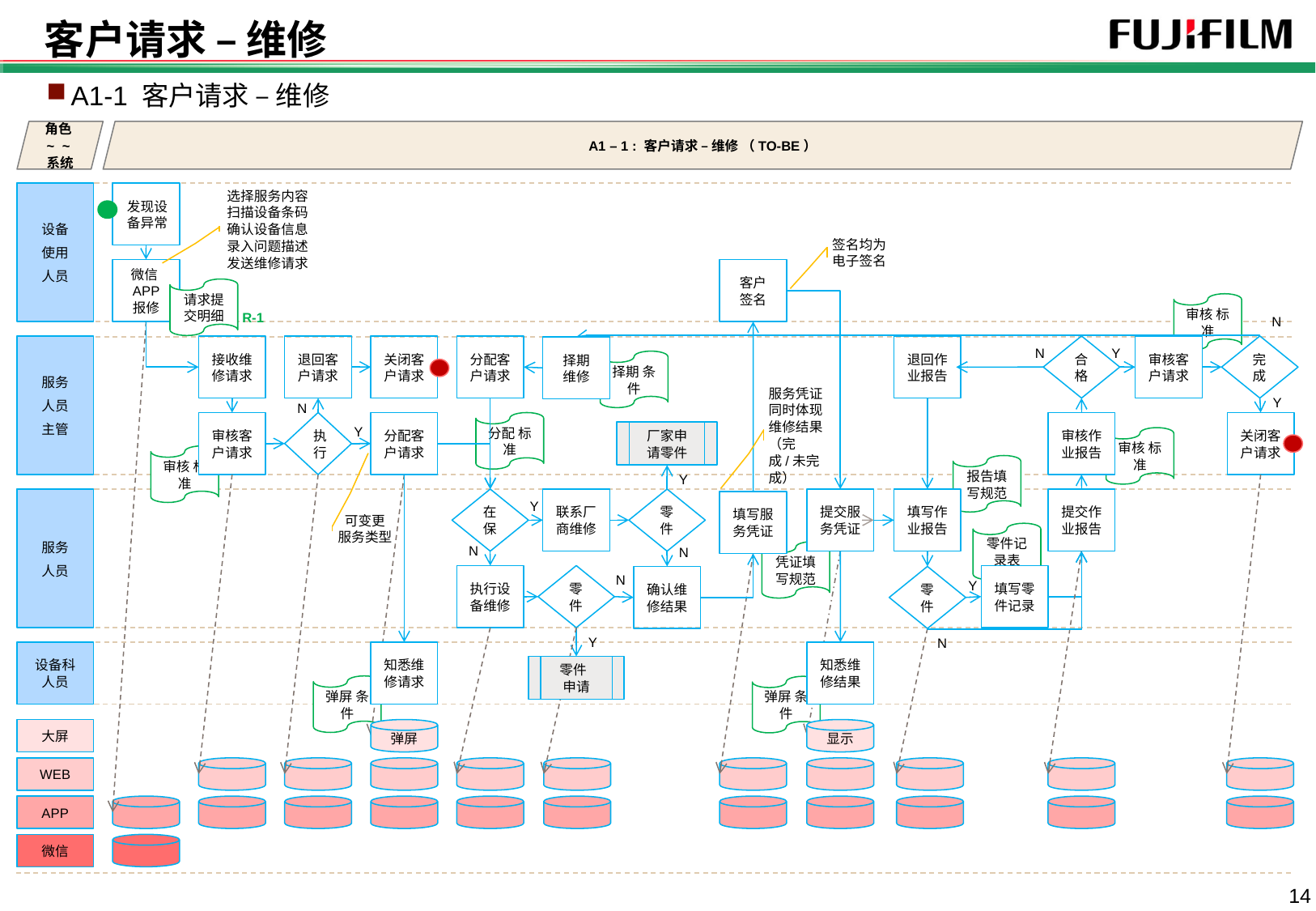

# 客户请求 – 维修
A1-1 客户请求 – 维修
角色~  ~系统
A1 – 1 : 客户请求 – 维修 （TO-BE）
设备
使用
人员
发现设备异常

选择服务内容扫描设备条码确认设备信息录入问题描述发送维修请求
签名均为电子签名
微信APP 报修
客户 签名
请求提交明细
R-1
审核 标准
N
服务
人员
主管
接收维修请求
退回客户请求
关闭客户请求
分配客户请求
退回作业报告
合格
审核客户请求
完成
择期 维修
N
Y
择期 条件

Y
N
审核客户请求
执行
分配客户请求
分配 标准
审核作业报告
关闭客户请求
Y
厂家申请零件
审核 标准
服务凭证同时体现维修结果（完成/未完成）

审核 标准
报告填写规范
Y
提交服务凭证
填写作业报告
服务
人员
在保
联系厂商维修
零件
提交作业报告
Y
填写服务凭证
零件记录表
可变更 服务类型
N
N
凭证填写规范
N
执行设备维修
零件
填写零件记录
确认维修结果
零件
Y
Y
N
设备科人员
知悉维修请求
知悉维修结果
零件   申请
弹屏 条件
弹屏 条件
大屏
弹屏
显示
WEB

APP

微信